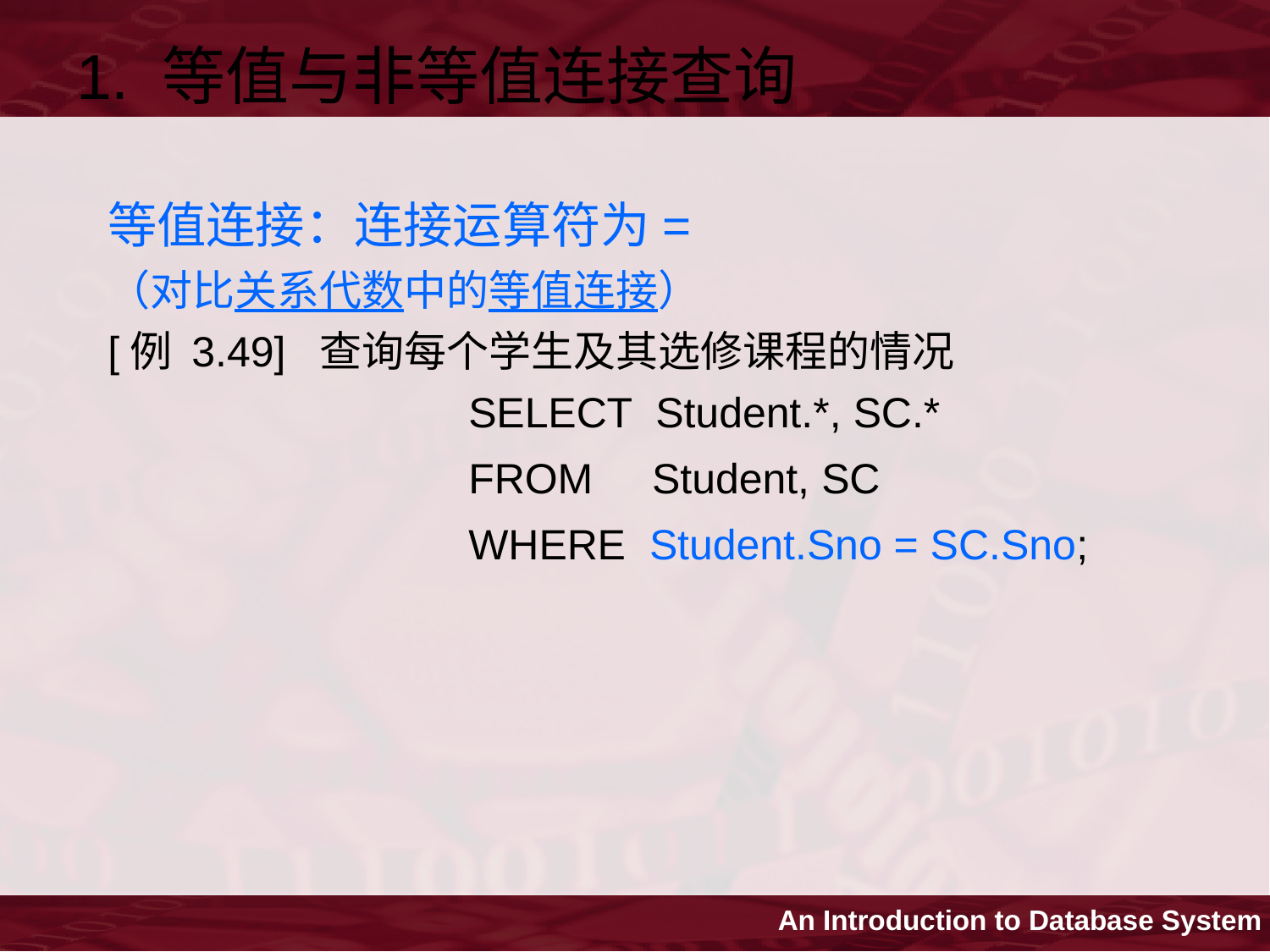

1. 等值与非等值连接查询
等值连接：连接运算符为=
（对比关系代数中的等值连接）
[例 3.49]  查询每个学生及其选修课程的情况
		         SELECT  Student.*, SC.*
		         FROM     Student, SC
		         WHERE  Student.Sno = SC.Sno;